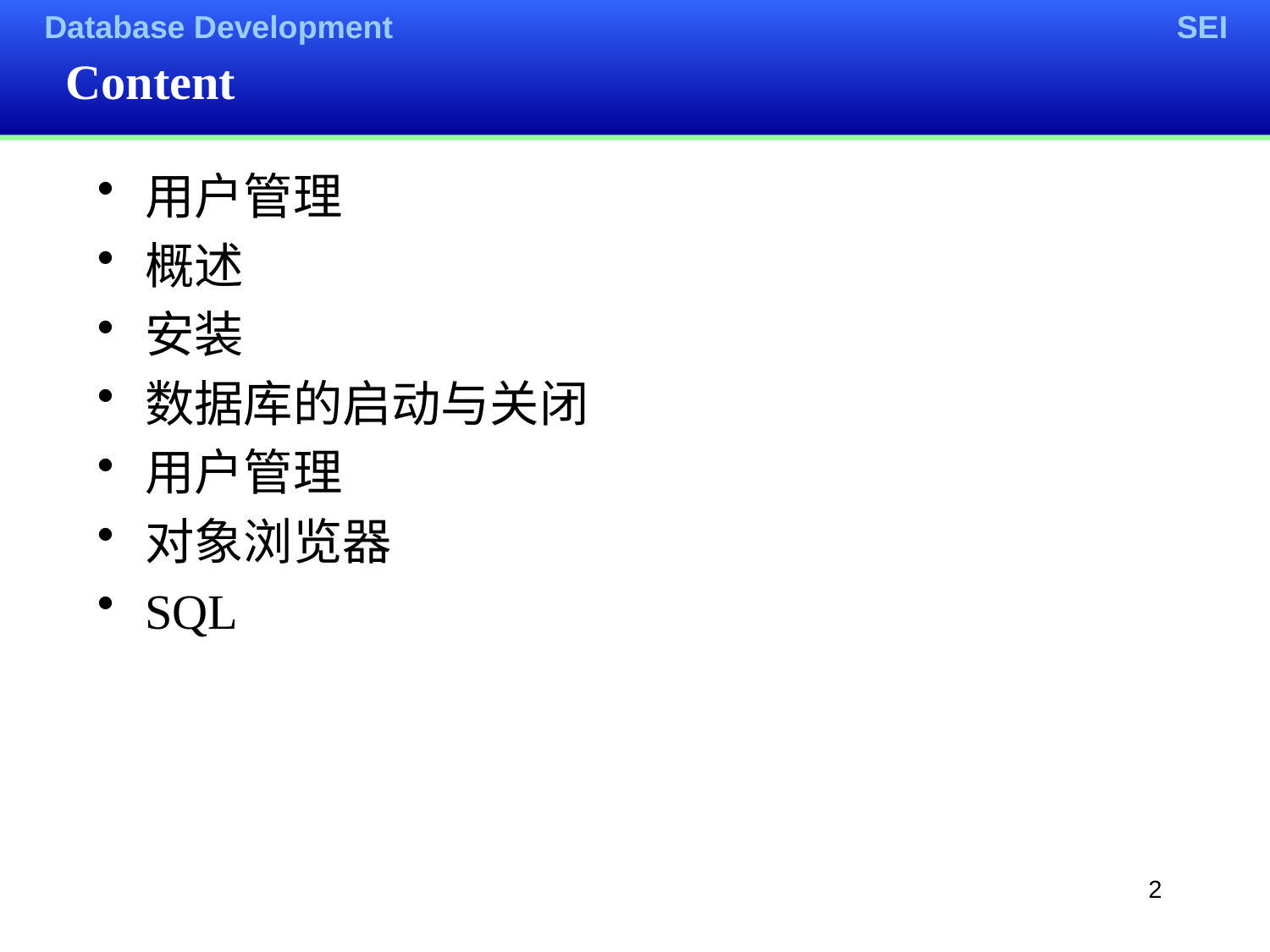

# Content
用户管理
概述
安装
数据库的启动与关闭
用户管理
对象浏览器
SQL
2